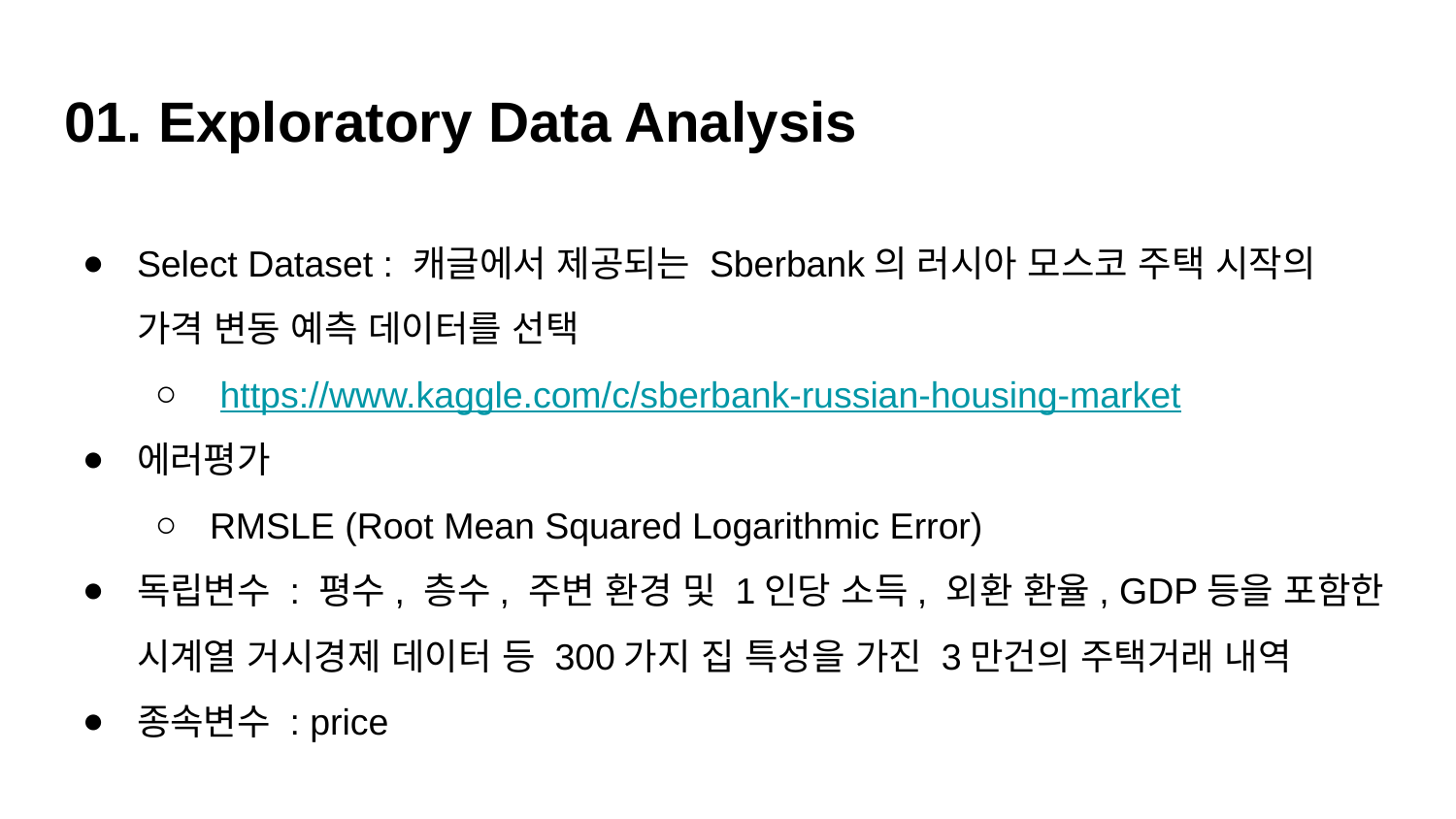

# 01. Exploratory Data Analysis

Select Dataset : 캐글에서 제공되는 Sberbank의 러시아 모스코 주택 시작의 가격 변동 예측 데이터를 선택
 https://www.kaggle.com/c/sberbank-russian-housing-market
에러평가
RMSLE (Root Mean Squared Logarithmic Error)
독립변수 : 평수, 층수, 주변 환경 및 1인당 소득, 외환 환율, GDP등을 포함한 시계열 거시경제 데이터 등 300가지 집 특성을 가진 3만건의 주택거래 내역
종속변수 : price